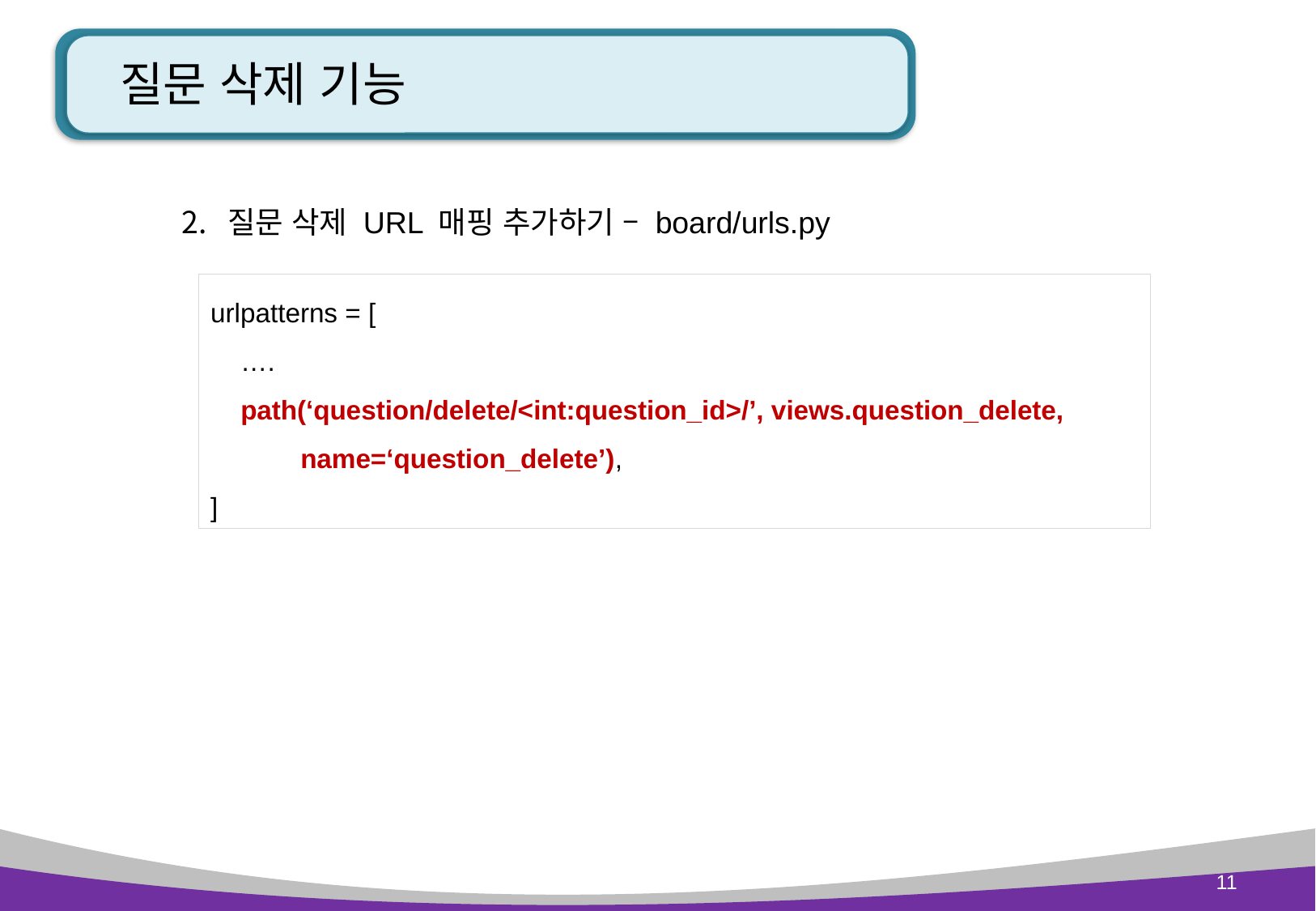

# 질문 삭제 기능
질문 삭제 URL 매핑 추가하기 – board/urls.py
urlpatterns = [
    ….
    path(‘question/delete/<int:question_id>/’, views.question_delete,
            name=‘question_delete’),
]
11